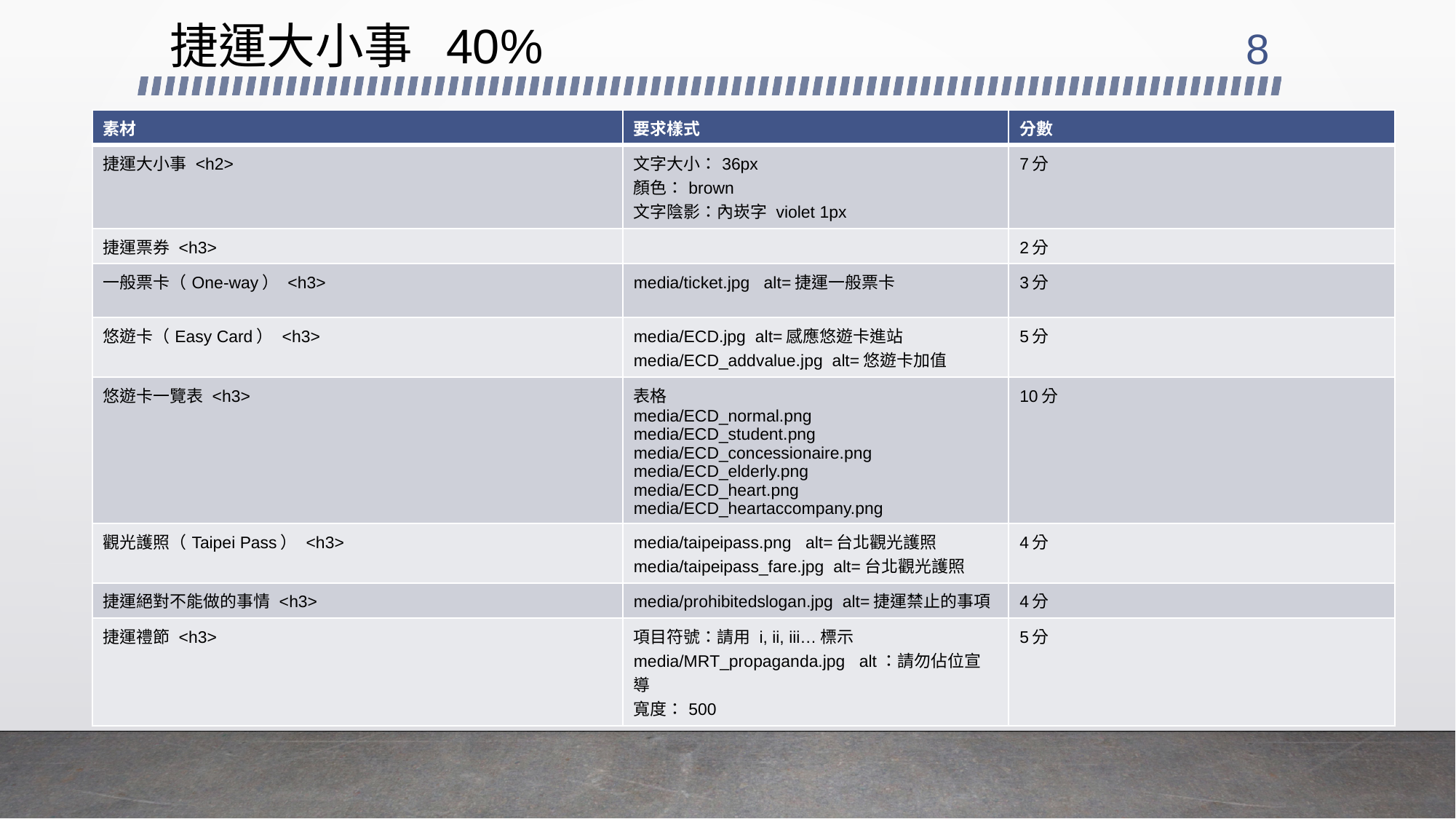

# 捷運大小事  40%
8
| 素材 | 要求樣式 | 分數 |
| --- | --- | --- |
| 捷運大小事 <h2> | 文字大小：36px 顏色：brown 文字陰影：內崁字 violet 1px | 7分 |
| 捷運票券 <h3> |  | 2分 |
| 一般票卡（One-way） <h3> | media/ticket.jpg alt=捷運一般票卡 | 3分 |
| 悠遊卡（Easy Card） <h3> | media/ECD.jpg alt=感應悠遊卡進站 media/ECD\_addvalue.jpg alt=悠遊卡加值 | 5分 |
| 悠遊卡一覽表 <h3> | 表格 media/ECD\_normal.png media/ECD\_student.png media/ECD\_concessionaire.png media/ECD\_elderly.png media/ECD\_heart.png media/ECD\_heartaccompany.png | 10分 |
| 觀光護照（Taipei Pass） <h3> | media/taipeipass.png alt=台北觀光護照 media/taipeipass\_fare.jpg alt=台北觀光護照 | 4分 |
| 捷運絕對不能做的事情 <h3> | media/prohibitedslogan.jpg alt=捷運禁止的事項 | 4分 |
| 捷運禮節 <h3> | 項目符號：請用 i, ii, iii…標示 media/MRT\_propaganda.jpg alt：請勿佔位宣導 寬度：500 | 5分 |